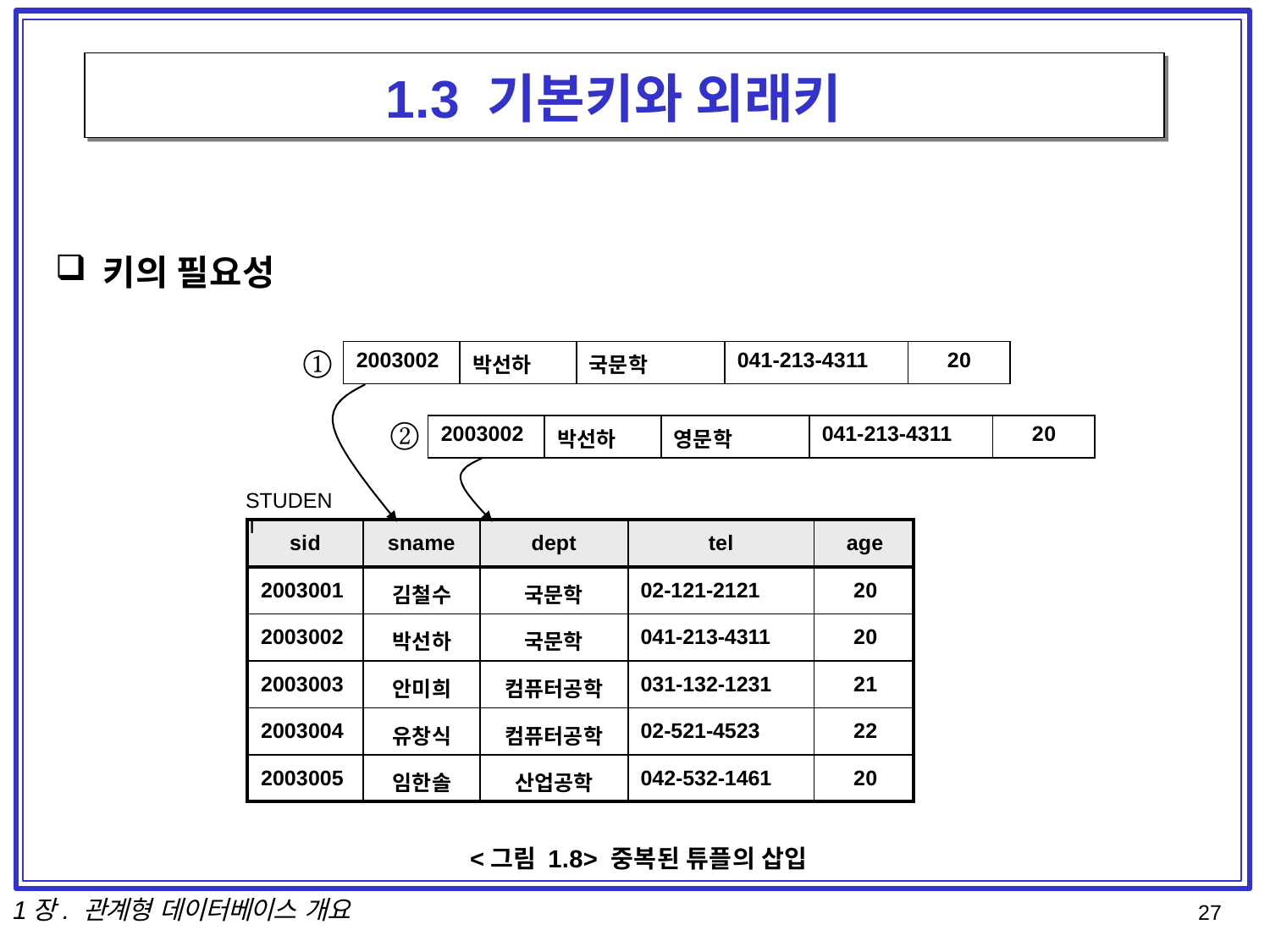

# 1.3 기본키와 외래키
키의 필요성

①
②
| 2003002 | 박선하 | 국문학 | 041-213-4311 | 20 |
| --- | --- | --- | --- | --- |

| 2003002 | 박선하 | 영문학 | 041-213-4311 | 20 |
| --- | --- | --- | --- | --- |
STUDENT
| sid | sname | dept | tel | age |
| --- | --- | --- | --- | --- |
| 2003001 | 김철수 | 국문학 | 02-121-2121 | 20 |
| 2003002 | 박선하 | 국문학 | 041-213-4311 | 20 |
| 2003003 | 안미희 | 컴퓨터공학 | 031-132-1231 | 21 |
| 2003004 | 유창식 | 컴퓨터공학 | 02-521-4523 | 22 |
| 2003005 | 임한솔 | 산업공학 | 042-532-1461 | 20 |
<그림 1.8> 중복된 튜플의 삽입
1장. 관계형 데이터베이스 개요
27